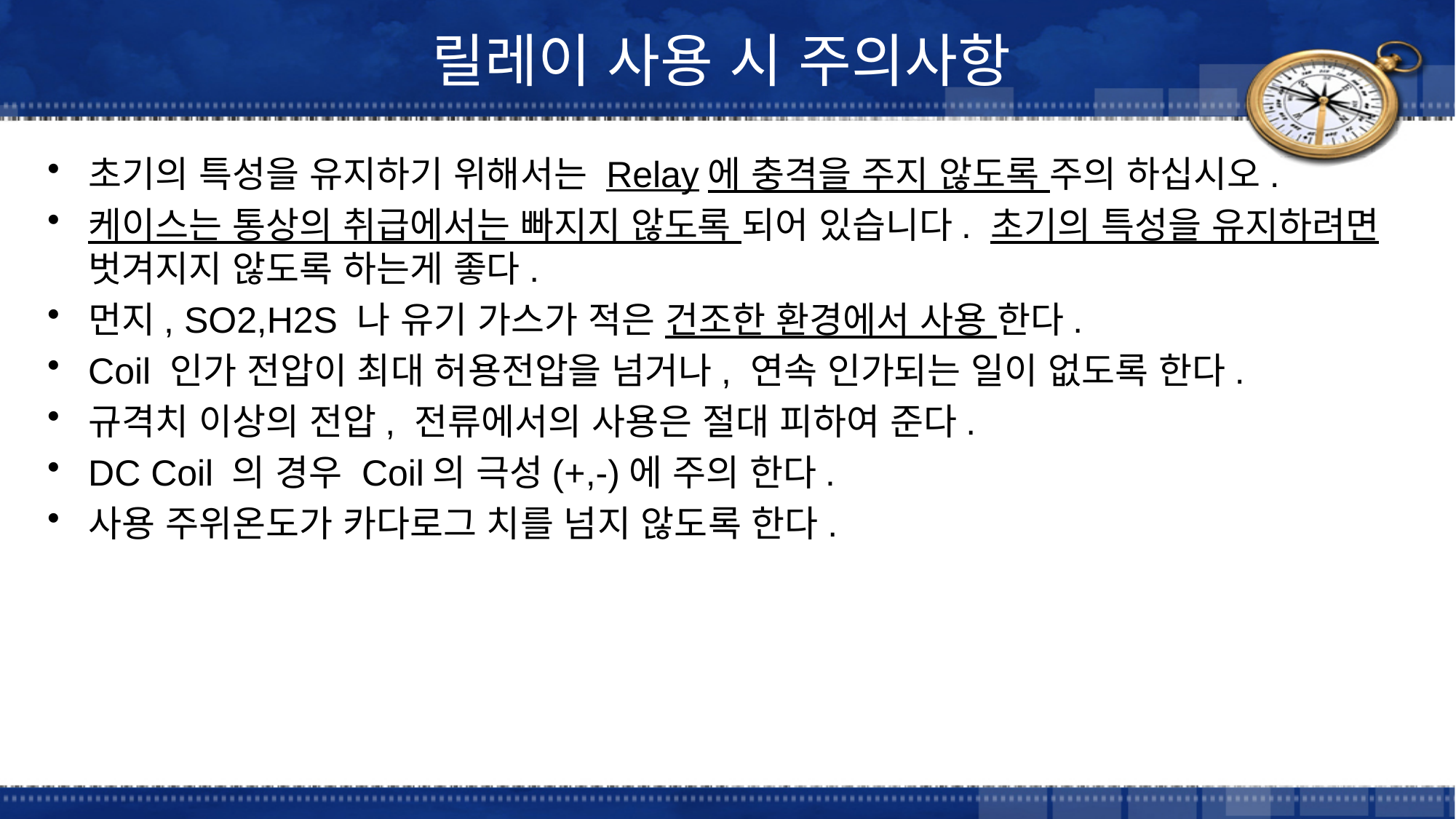

# 릴레이 사용 시 주의사항
초기의 특성을 유지하기 위해서는 Relay에 충격을 주지 않도록 주의 하십시오.
케이스는 통상의 취급에서는 빠지지 않도록 되어 있습니다. 초기의 특성을 유지하려면 벗겨지지 않도록 하는게 좋다.
먼지, SO2,H2S 나 유기 가스가 적은 건조한 환경에서 사용 한다.
Coil 인가 전압이 최대 허용전압을 넘거나, 연속 인가되는 일이 없도록 한다.
규격치 이상의 전압, 전류에서의 사용은 절대 피하여 준다.
DC Coil 의 경우 Coil의 극성(+,-)에 주의 한다.
사용 주위온도가 카다로그 치를 넘지 않도록 한다.